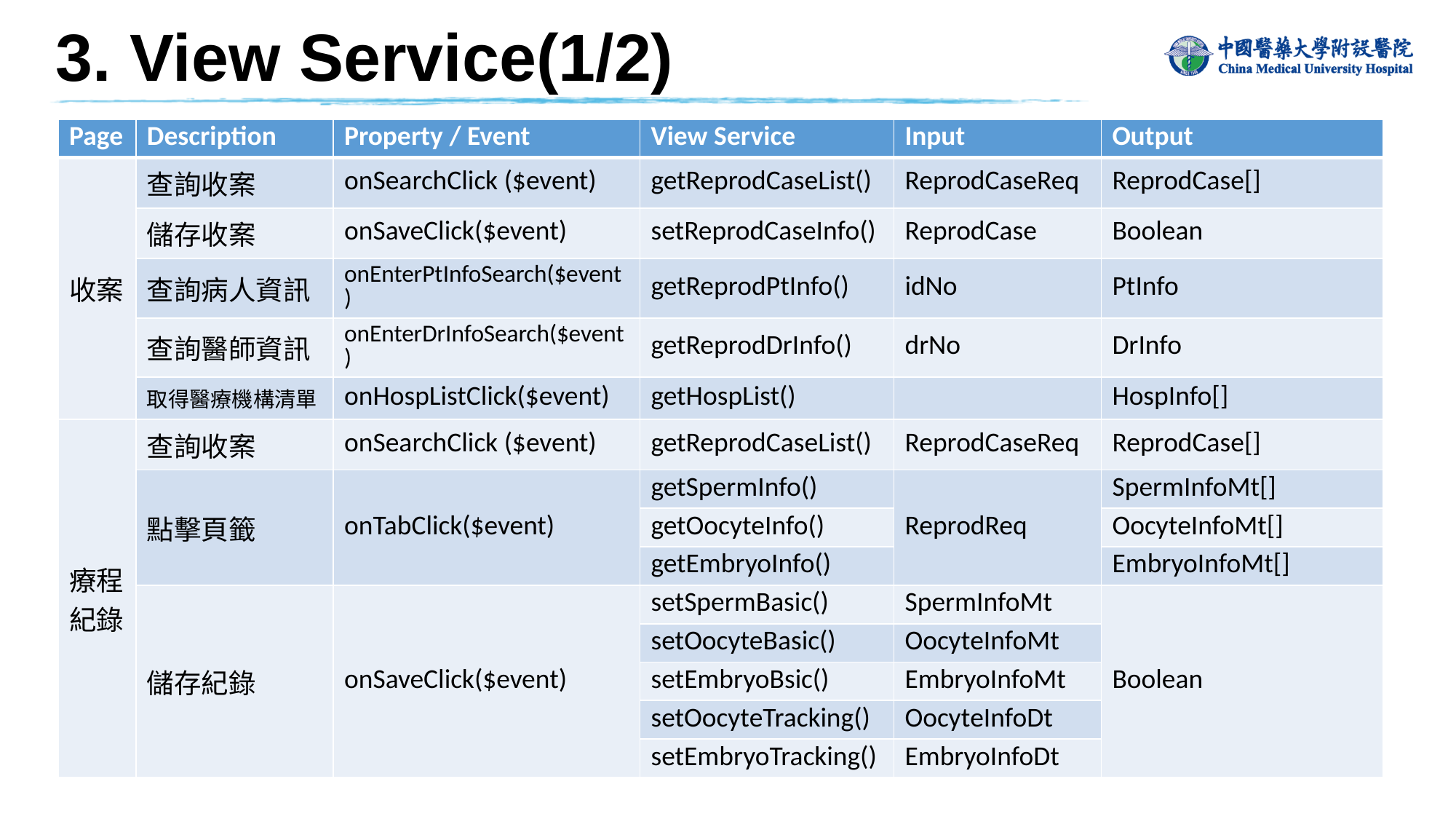

3. View Service(1/2)
| Page | Description | Property / Event | View Service | Input | Output |
| --- | --- | --- | --- | --- | --- |
| 收案 | 查詢收案 | onSearchClick ($event) | getReprodCaseList() | ReprodCaseReq | ReprodCase[] |
|  | 儲存收案 | onSaveClick($event) | setReprodCaseInfo() | ReprodCase | Boolean |
|  | 查詢病人資訊 | onEnterPtInfoSearch($event) | getReprodPtInfo() | idNo | PtInfo |
|  | 查詢醫師資訊 | onEnterDrInfoSearch($event) | getReprodDrInfo() | drNo | DrInfo |
|  | 取得醫療機構清單 | onHospListClick($event) | getHospList() |  | HospInfo[] |
| 療程紀錄 | 查詢收案 | onSearchClick ($event) | getReprodCaseList() | ReprodCaseReq | ReprodCase[] |
|  | 點擊頁籤 | onTabClick($event) | getSpermInfo() | ReprodReq | SpermInfoMt[] |
|  |  |  | getOocyteInfo() |  | OocyteInfoMt[] |
|  |  |  | getEmbryoInfo() |  | EmbryoInfoMt[] |
|  | 儲存紀錄 | onSaveClick($event) | setSpermBasic() | SpermInfoMt | Boolean |
|  |  |  | setOocyteBasic() | OocyteInfoMt |  |
|  |  |  | setEmbryoBsic() | EmbryoInfoMt |  |
|  |  |  | setOocyteTracking() | OocyteInfoDt |  |
|  |  |  | setEmbryoTracking() | EmbryoInfoDt |  |